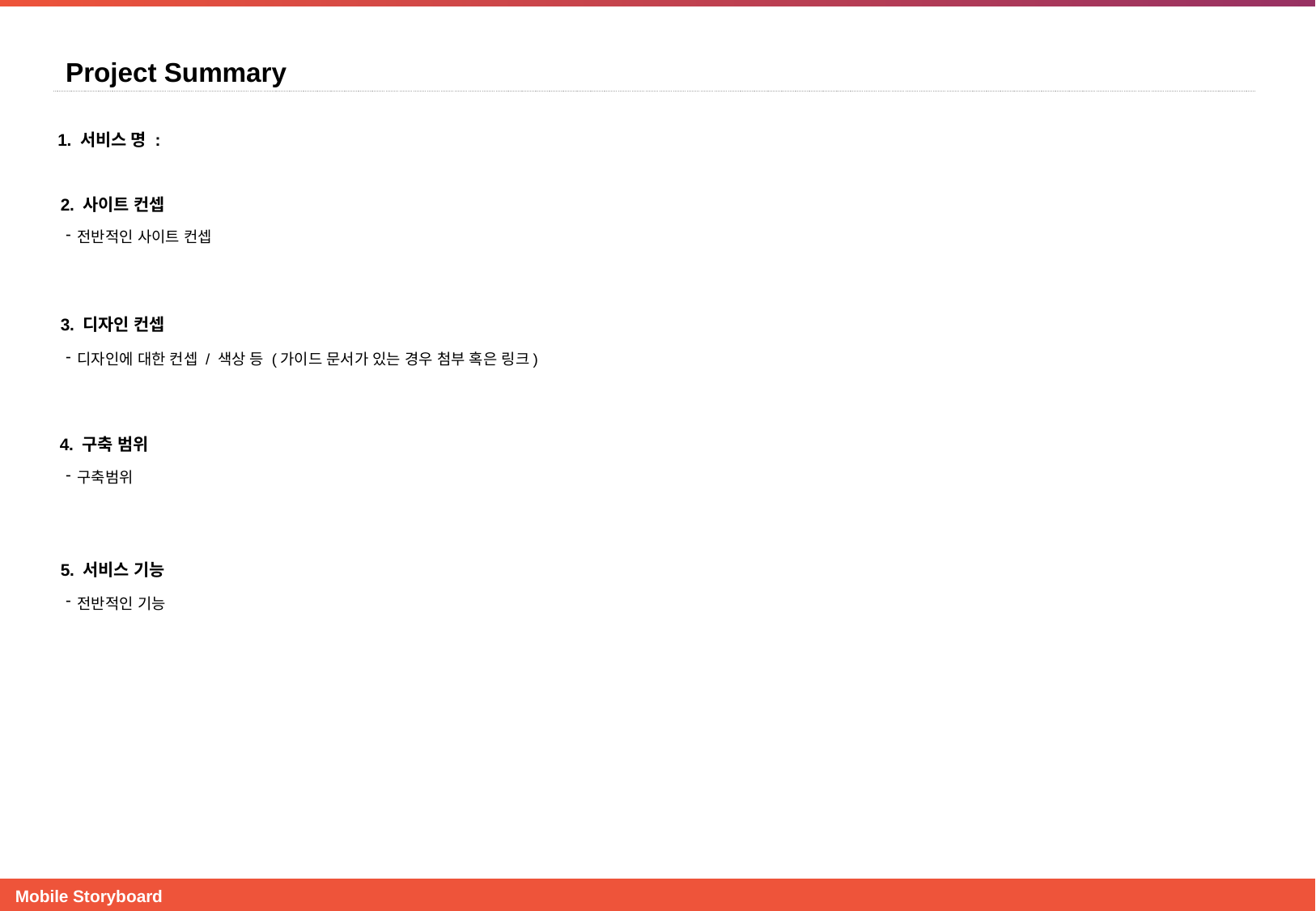

Project Summary
1. 서비스 명 :
2. 사이트 컨셉
전반적인 사이트 컨셉
3. 디자인 컨셉
디자인에 대한 컨셉 / 색상 등 (가이드 문서가 있는 경우 첨부 혹은 링크)
4. 구축 범위
구축범위
5. 서비스 기능
전반적인 기능